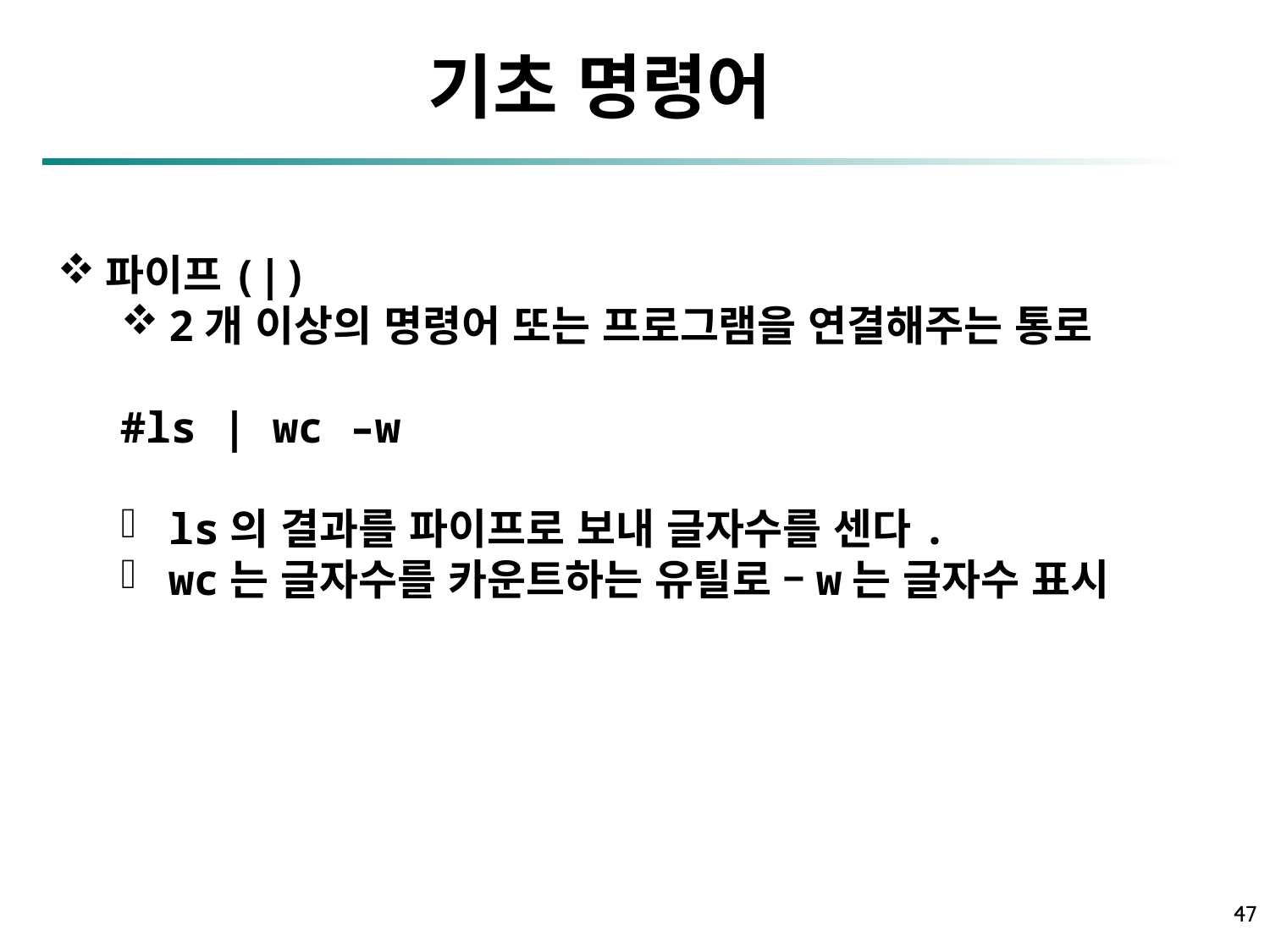

파이프
기초 명령어
파이프(|)
2개 이상의 명령어 또는 프로그램을 연결해주는 통로

#ls | wc –w

ls의 결과를 파이프로 보내 글자수를 센다.
wc는 글자수를 카운트하는 유틸로 –w는 글자수 표시

47